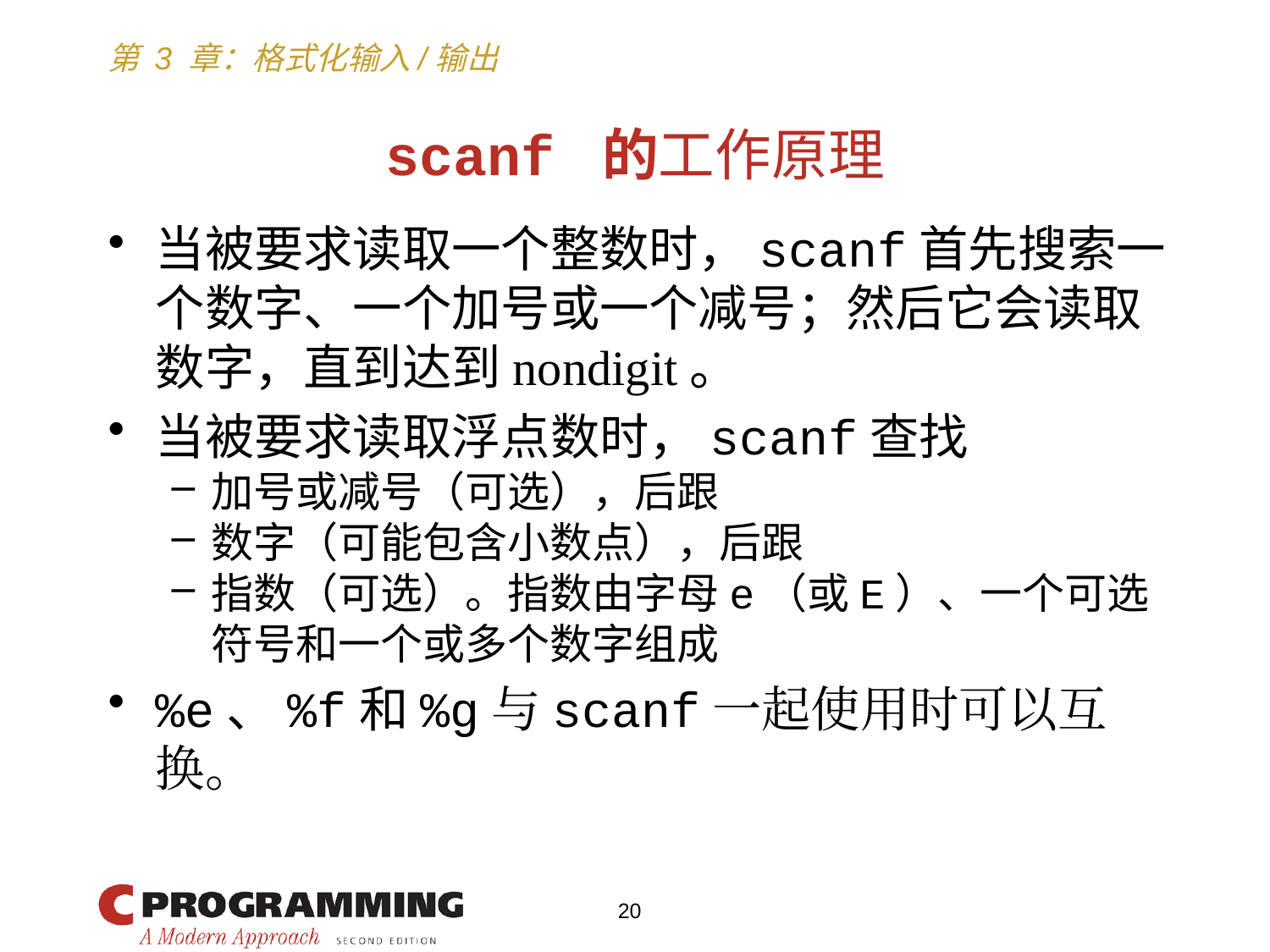

# scanf 的工作原理
当被要求读取一个整数时，scanf首先搜索一个数字、一个加号或一个减号；然后它会读取数字，直到达到nondigit。
当被要求读取浮点数时，scanf查找
加号或减号（可选），后跟
数字（可能包含小数点），后跟
指数（可选）。指数由字母e（或E）、一个可选符号和一个或多个数字组成
%e、%f和%g与scanf一起使用时可以互换。
20